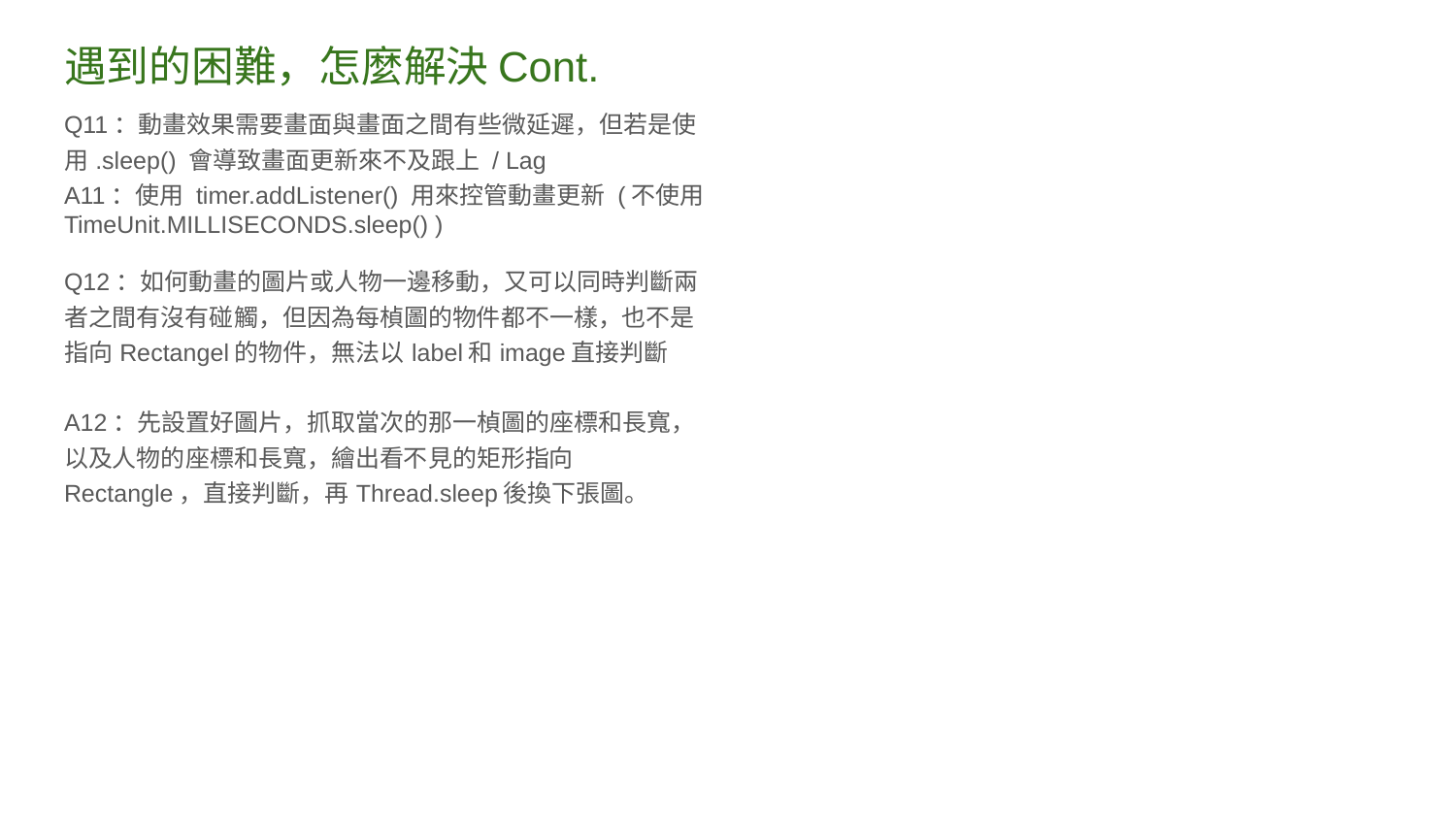

# 遇到的困難，怎麼解決Cont.
Q11：動畫效果需要畫面與畫面之間有些微延遲，但若是使用.sleep() 會導致畫面更新來不及跟上 / Lag
A11：使用 timer.addListener() 用來控管動畫更新 (不使用TimeUnit.MILLISECONDS.sleep() )
Q12：如何動畫的圖片或人物一邊移動，又可以同時判斷兩者之間有沒有碰觸，但因為每楨圖的物件都不一樣，也不是指向Rectangel的物件，無法以label和image直接判斷
A12：先設置好圖片，抓取當次的那一楨圖的座標和長寬，以及人物的座標和長寬，繪出看不見的矩形指向Rectangle，直接判斷，再Thread.sleep後換下張圖。